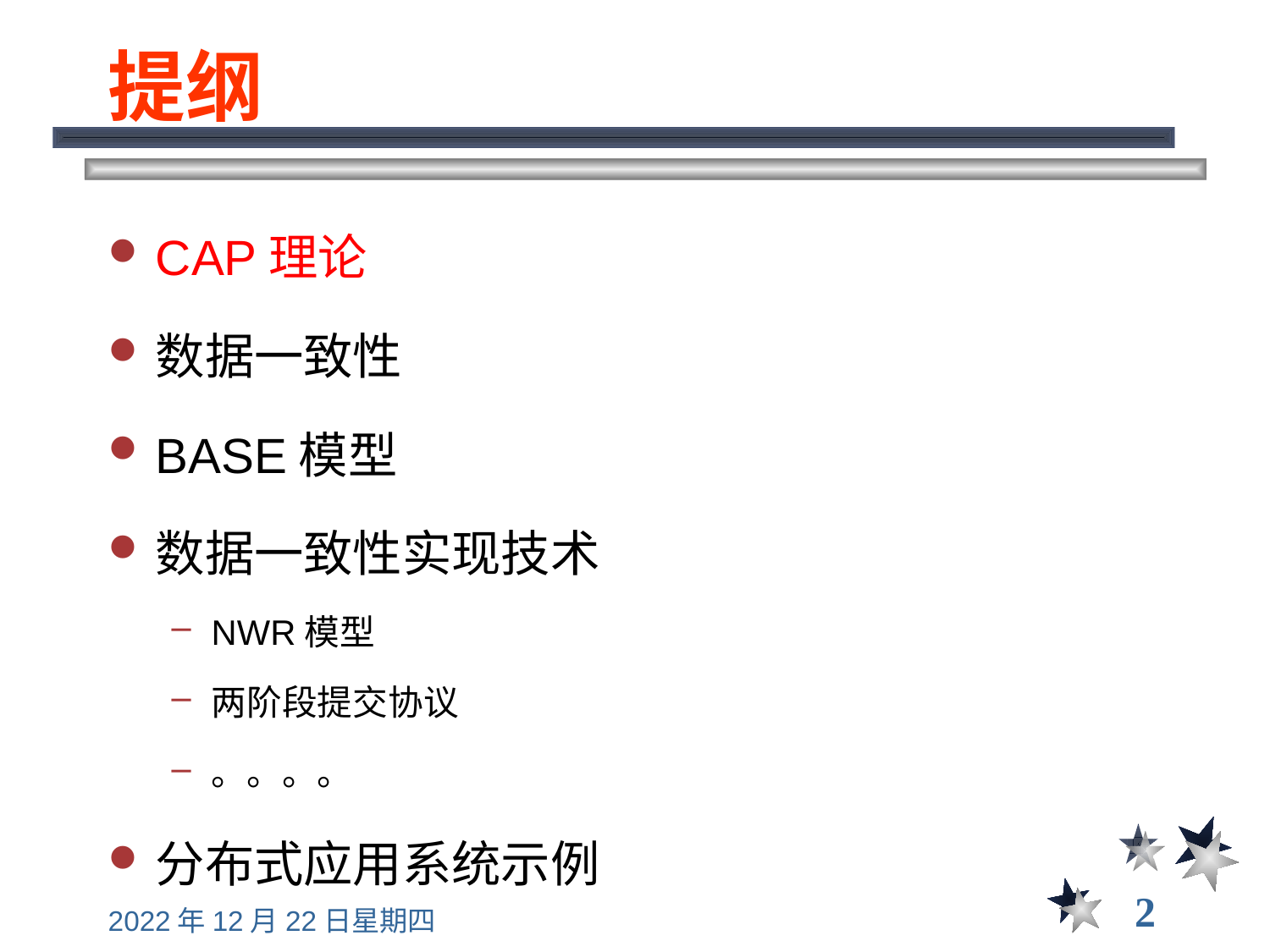

# 提纲
CAP理论
数据一致性
BASE模型
数据一致性实现技术
NWR模型
两阶段提交协议
。。。。
分布式应用系统示例

2
2022年12月22日星期四
大数据管理----前言